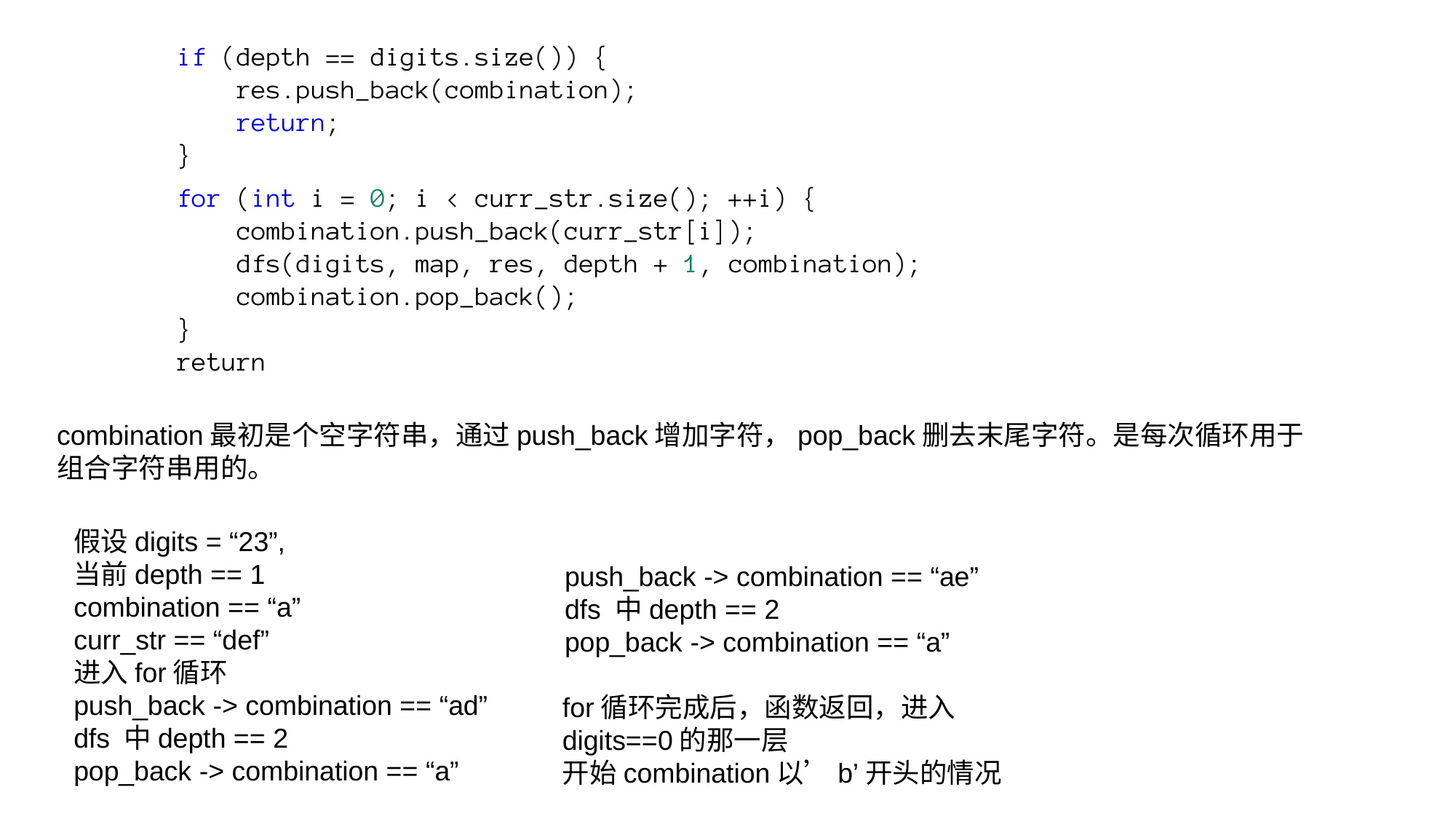

if (depth == digits.size()) {
            res.push_back(combination);
            return;
        }
        for (int i = 0; i < curr_str.size(); ++i) {
            combination.push_back(curr_str[i]);
            dfs(digits, map, res, depth + 1, combination);
            combination.pop_back();
        }
        return
combination最初是个空字符串，通过push_back增加字符，pop_back删去末尾字符。是每次循环用于
组合字符串用的。
假设digits = “23”,
当前depth == 1
combination == “a”
curr_str == “def”
进入for循环
push_back -> combination == “ad”
dfs 中depth == 2
pop_back -> combination == “a”
push_back -> combination == “ae”
dfs 中depth == 2
pop_back -> combination == “a”
for循环完成后，函数返回，进入digits==0的那一层
开始combination以’b’开头的情况